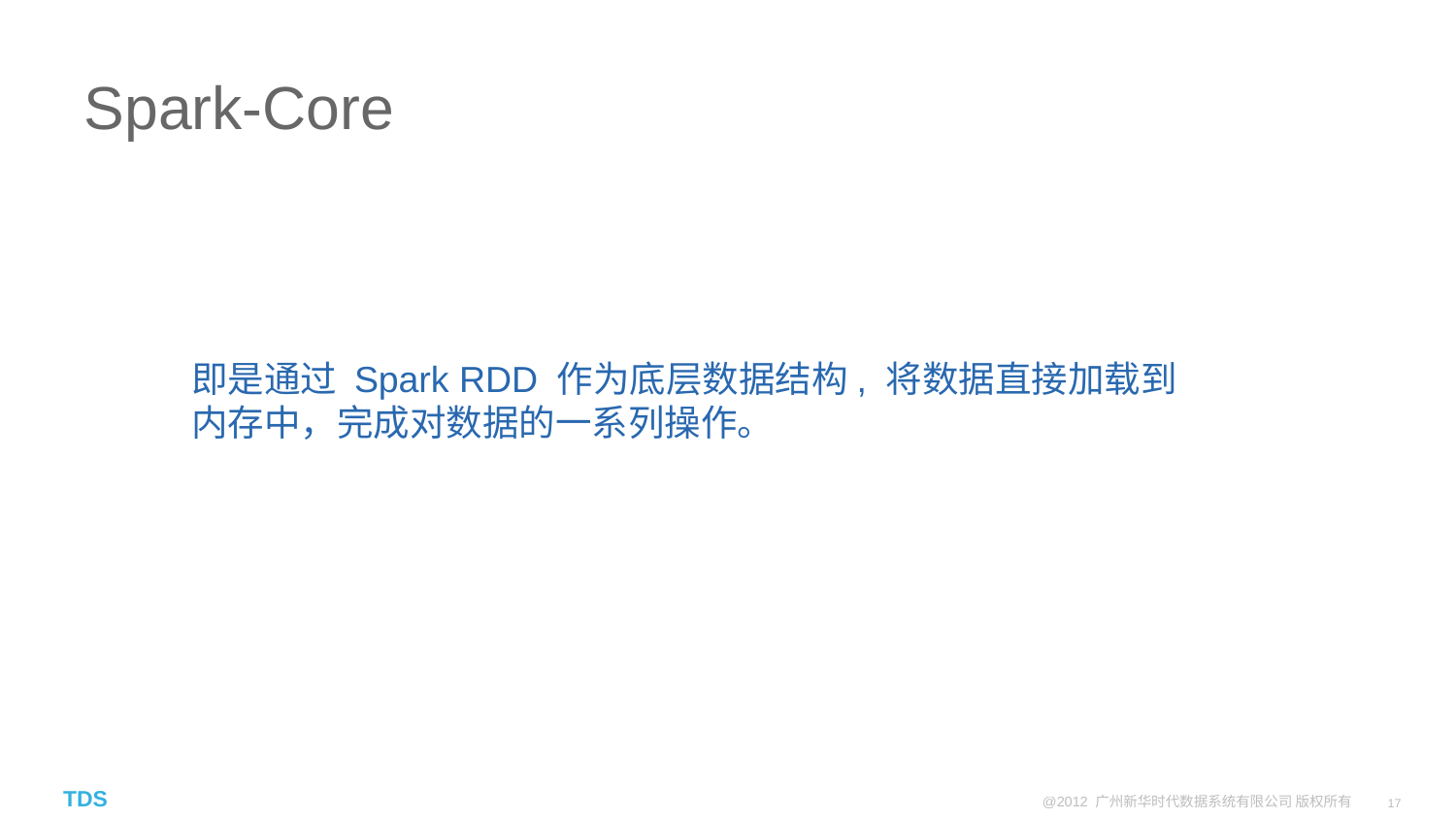

# Spark-Core

即是通过 Spark RDD 作为底层数据结构, 将数据直接加载到内存中，完成对数据的一系列操作。